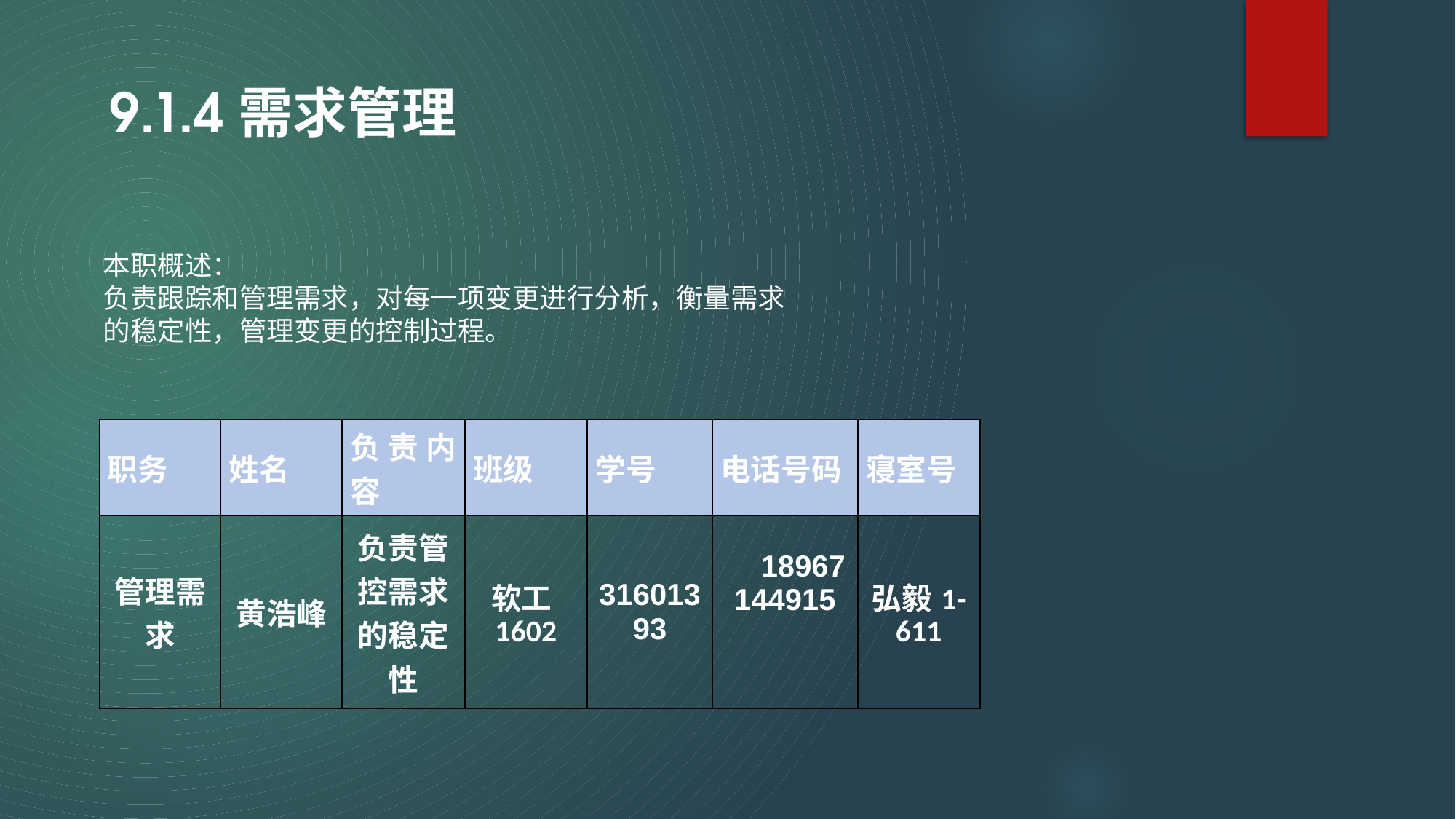

9.1.4需求管理
本职概述：
负责跟踪和管理需求，对每一项变更进行分析，衡量需求的稳定性，管理变更的控制过程。
| 职务 | 姓名 | 负责内容 | 班级 | 学号 | 电话号码 | 寝室号 |
| --- | --- | --- | --- | --- | --- | --- |
| 管理需求 | 黄浩峰 | 负责管控需求的稳定性 | 软工1602 | 31601393 | 18967144915 | 弘毅1-611 |